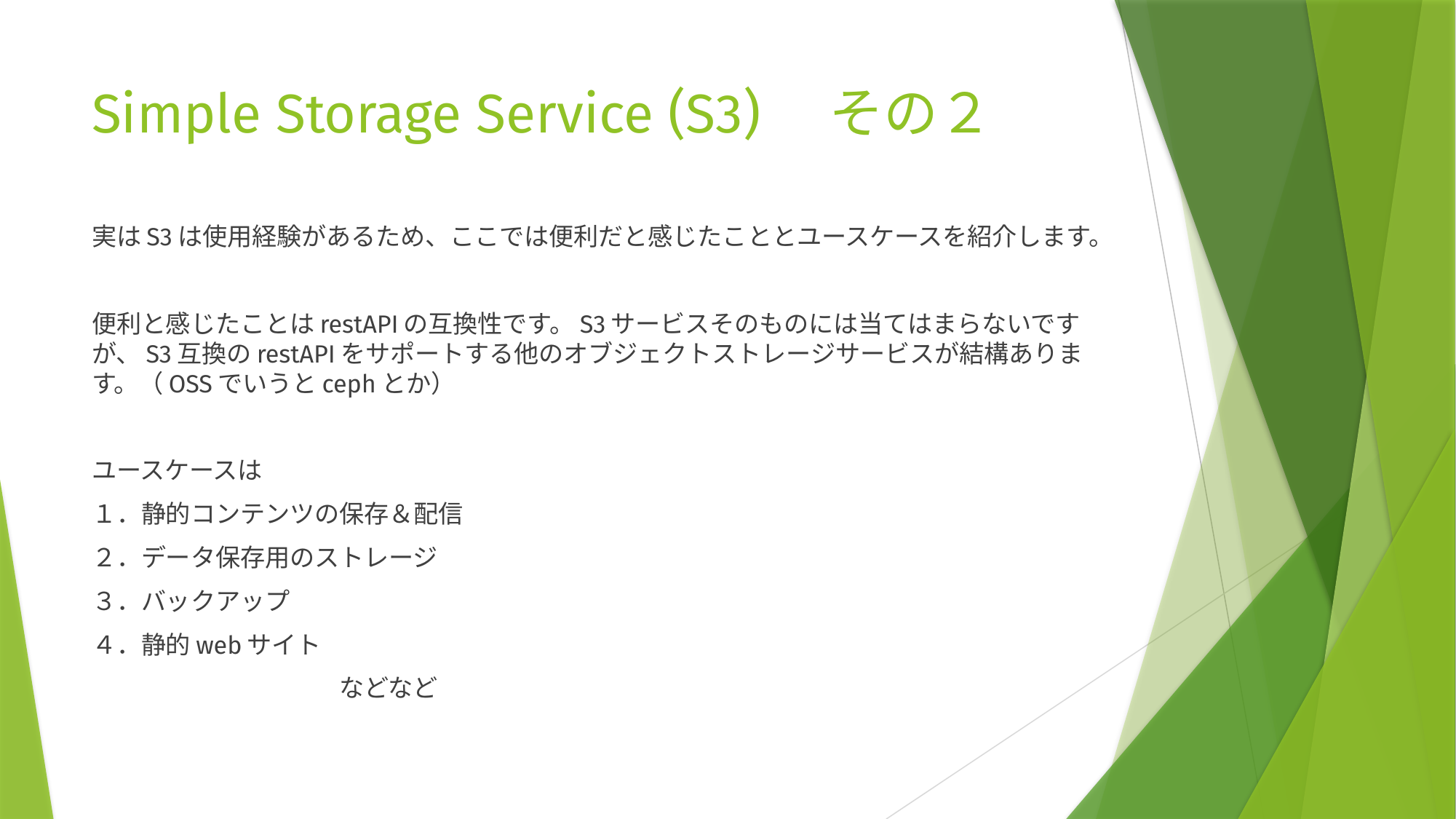

# Simple Storage Service (S3)　その２
実はS3は使用経験があるため、ここでは便利だと感じたこととユースケースを紹介します。

便利と感じたことはrestAPIの互換性です。S3サービスそのものには当てはまらないですが、S3互換のrestAPIをサポートする他のオブジェクトストレージサービスが結構あります。（OSSでいうとcephとか）

ユースケースは
１．静的コンテンツの保存＆配信
２．データ保存用のストレージ
３．バックアップ
４．静的webサイト
　　　　　　　　　　などなど